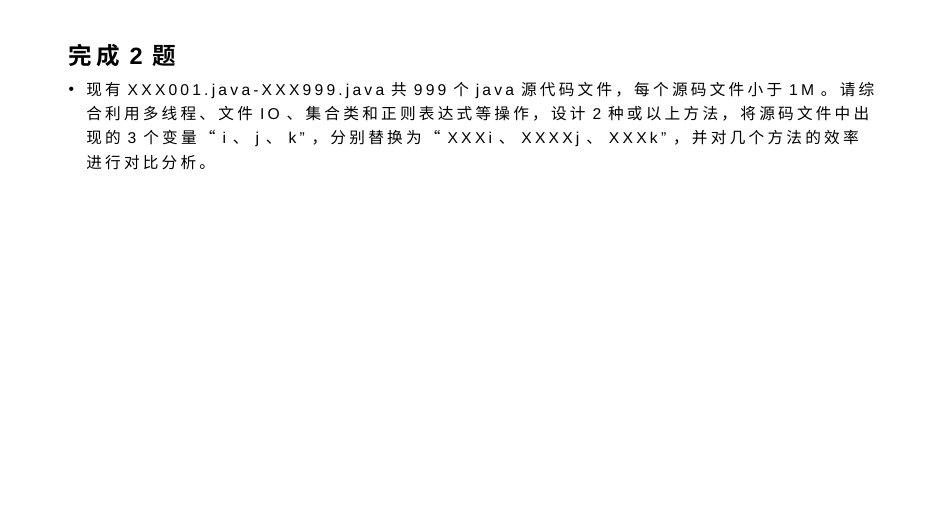

# 完成2题
现有XXX001.java-XXX999.java共999个java源代码文件，每个源码文件小于1M。请综合利用多线程、文件IO、集合类和正则表达式等操作，设计2种或以上方法，将源码文件中出现的3个变量“i、j、k”，分别替换为“XXXi、XXXXj、XXXk”，并对几个方法的效率进行对比分析。